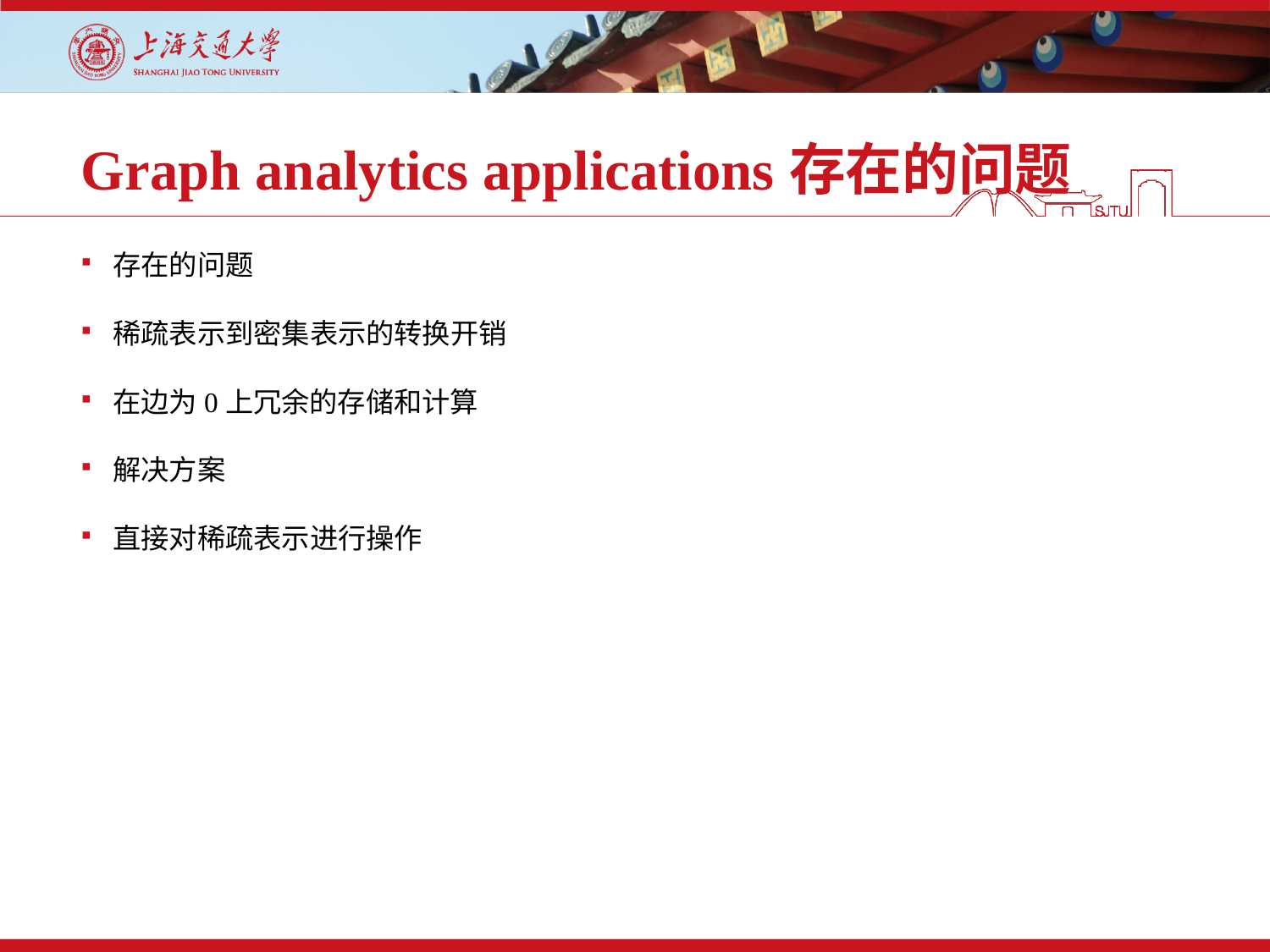

# Graph analytics applications存在的问题
存在的问题
稀疏表示到密集表示的转换开销
在边为0上冗余的存储和计算
解决方案
直接对稀疏表示进行操作